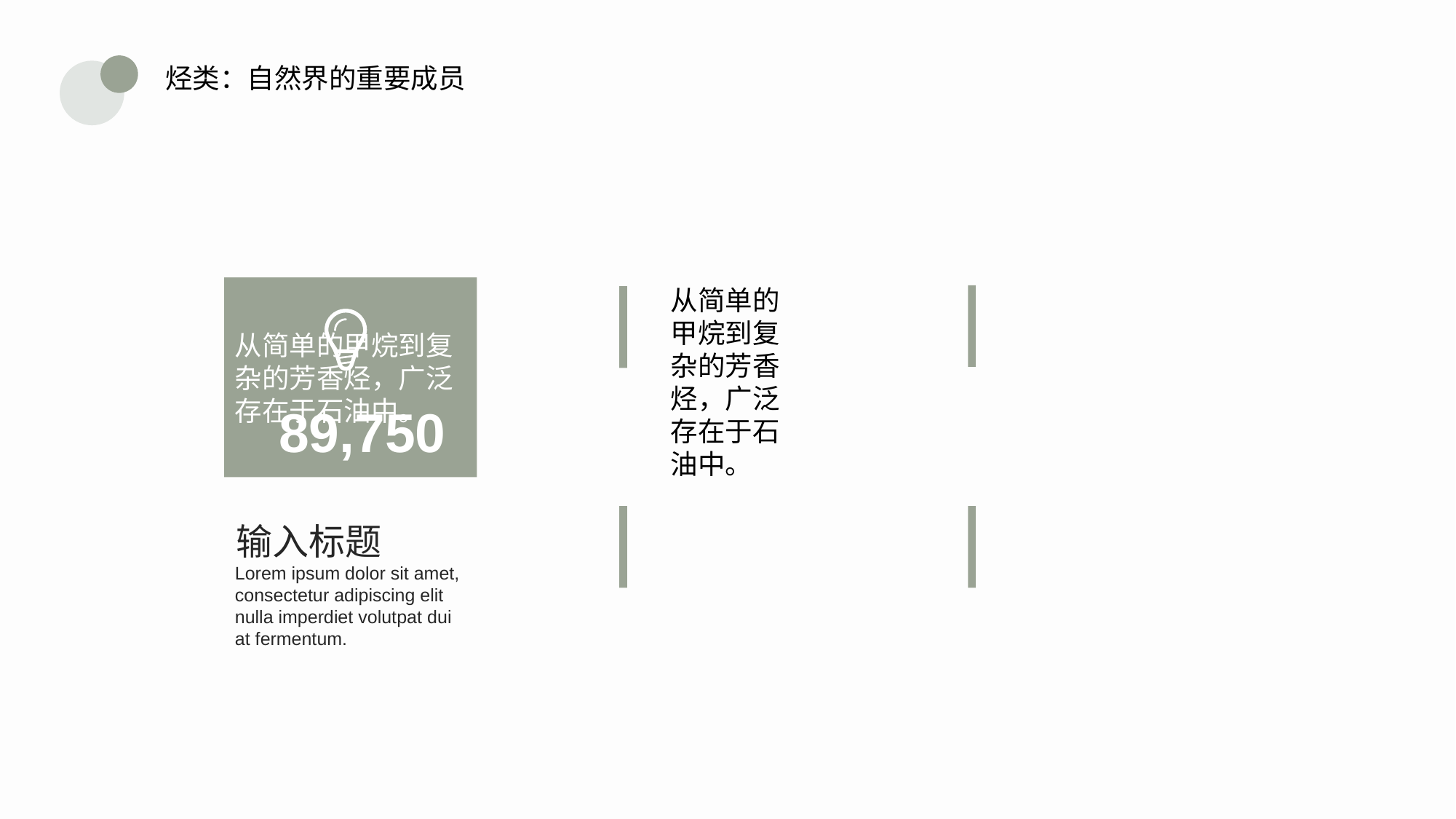

烃类：自然界的重要成员
从简单的甲烷到复杂的芳香烃，广泛存在于石油中。
从简单的甲烷到复杂的芳香烃，广泛存在于石油中。

89,750

输入标题
Lorem ipsum dolor sit amet, consectetur adipiscing elit nulla imperdiet volutpat dui at fermentum.